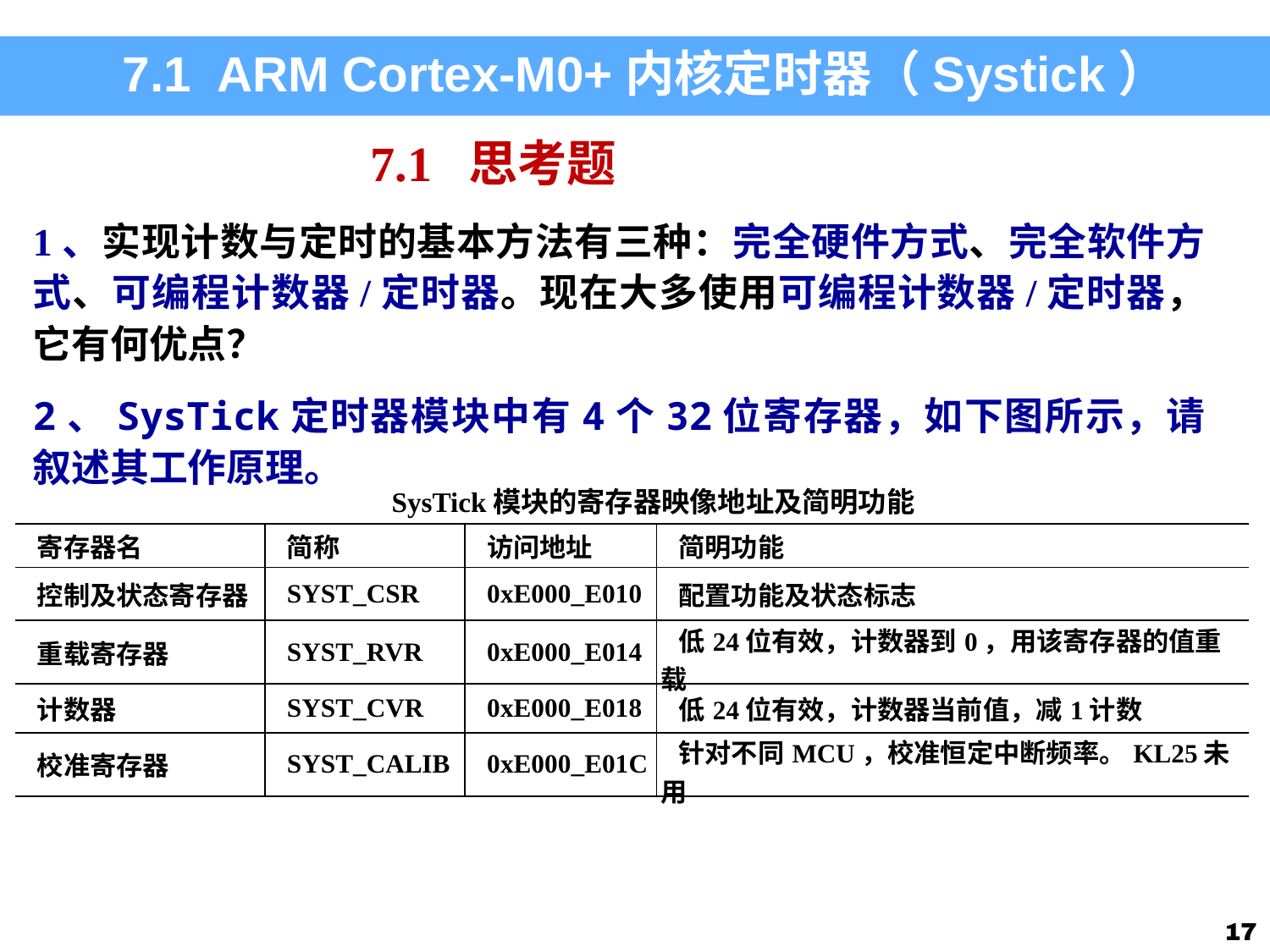

7.1  ARM Cortex-M0+内核定时器（Systick）
7.1  思考题
1、实现计数与定时的基本方法有三种：完全硬件方式、完全软件方式、可编程计数器/定时器。现在大多使用可编程计数器/定时器，它有何优点？
2、SysTick定时器模块中有4个32位寄存器，如下图所示，请叙述其工作原理。
| SysTick模块的寄存器映像地址及简明功能 |  |  |  |
| --- | --- | --- | --- |
| 寄存器名 | 简称 | 访问地址 | 简明功能 |
| 控制及状态寄存器 | SYST\_CSR | 0xE000\_E010 | 配置功能及状态标志 |
| 重载寄存器 | SYST\_RVR | 0xE000\_E014 | 低24位有效，计数器到0，用该寄存器的值重载 |
| 计数器 | SYST\_CVR | 0xE000\_E018 | 低24位有效，计数器当前值，减1计数 |
| 校准寄存器 | SYST\_CALIB | 0xE000\_E01C | 针对不同MCU，校准恒定中断频率。KL25未用 |
17